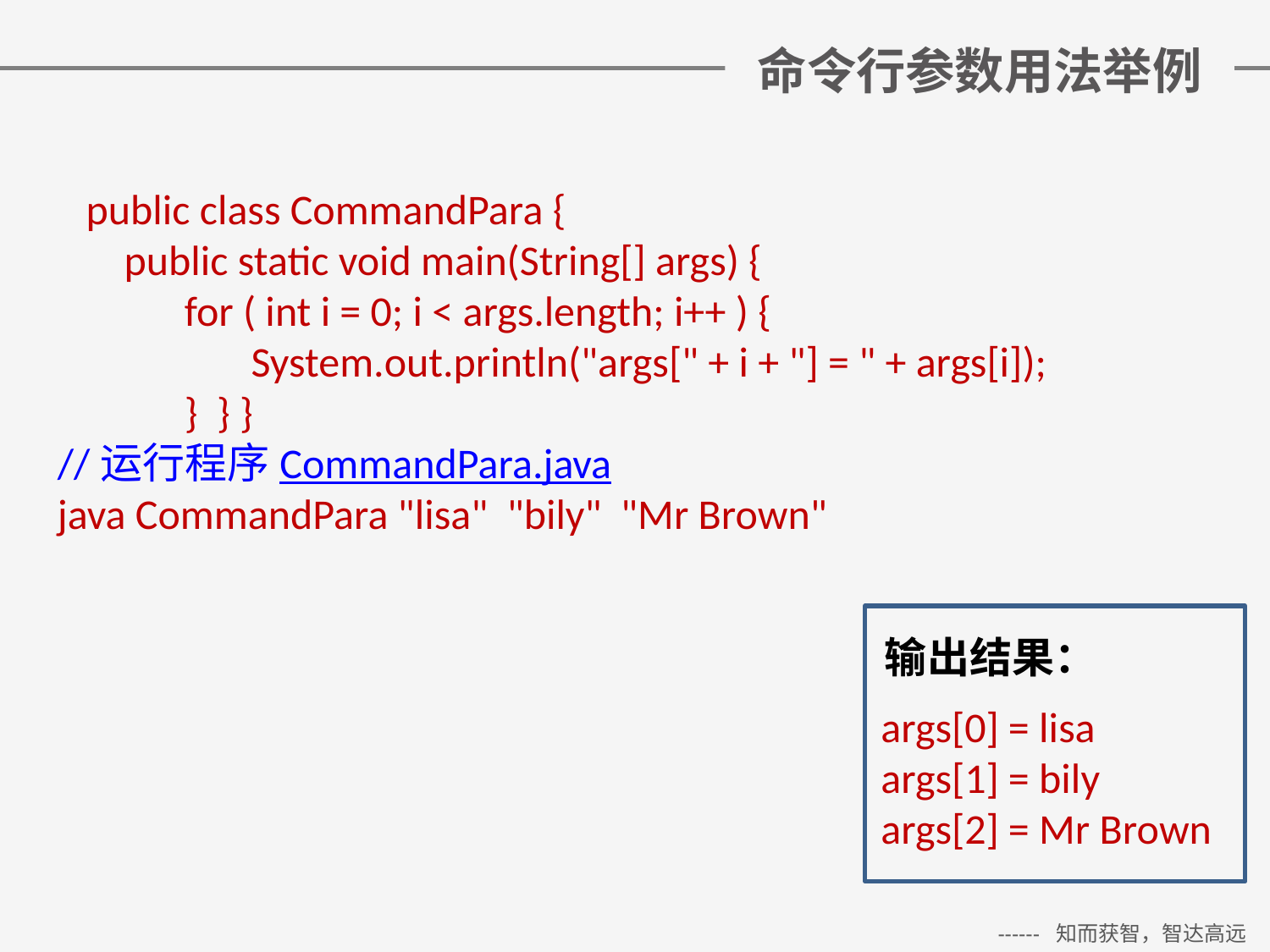

# 命令行参数用法举例
   public class CommandPara {
       public static void main(String[] args) {
 	for ( int i = 0; i < args.length; i++ ) {
    	       System.out.println("args[" + i + "] = " + args[i]);
	}  } }
//运行程序CommandPara.java
java CommandPara "lisa"  "bily"  "Mr Brown"

      输出结果：

args[0] = lisa
args[1] = bily
args[2] = Mr Brown